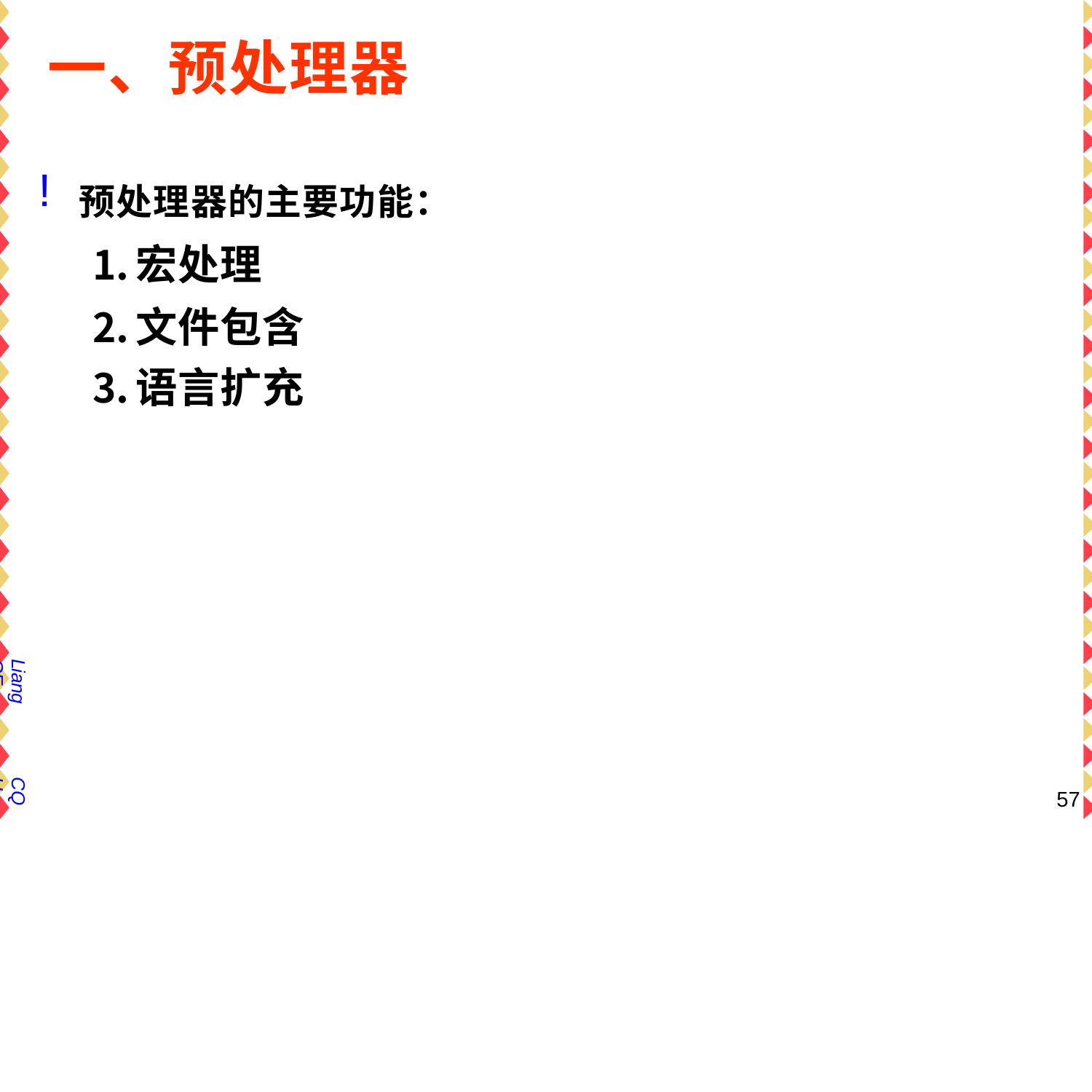

# 一、预处理器
预处理器的主要功能：
宏处理
文件包含
语言扩充
Liang GE
CQU
57